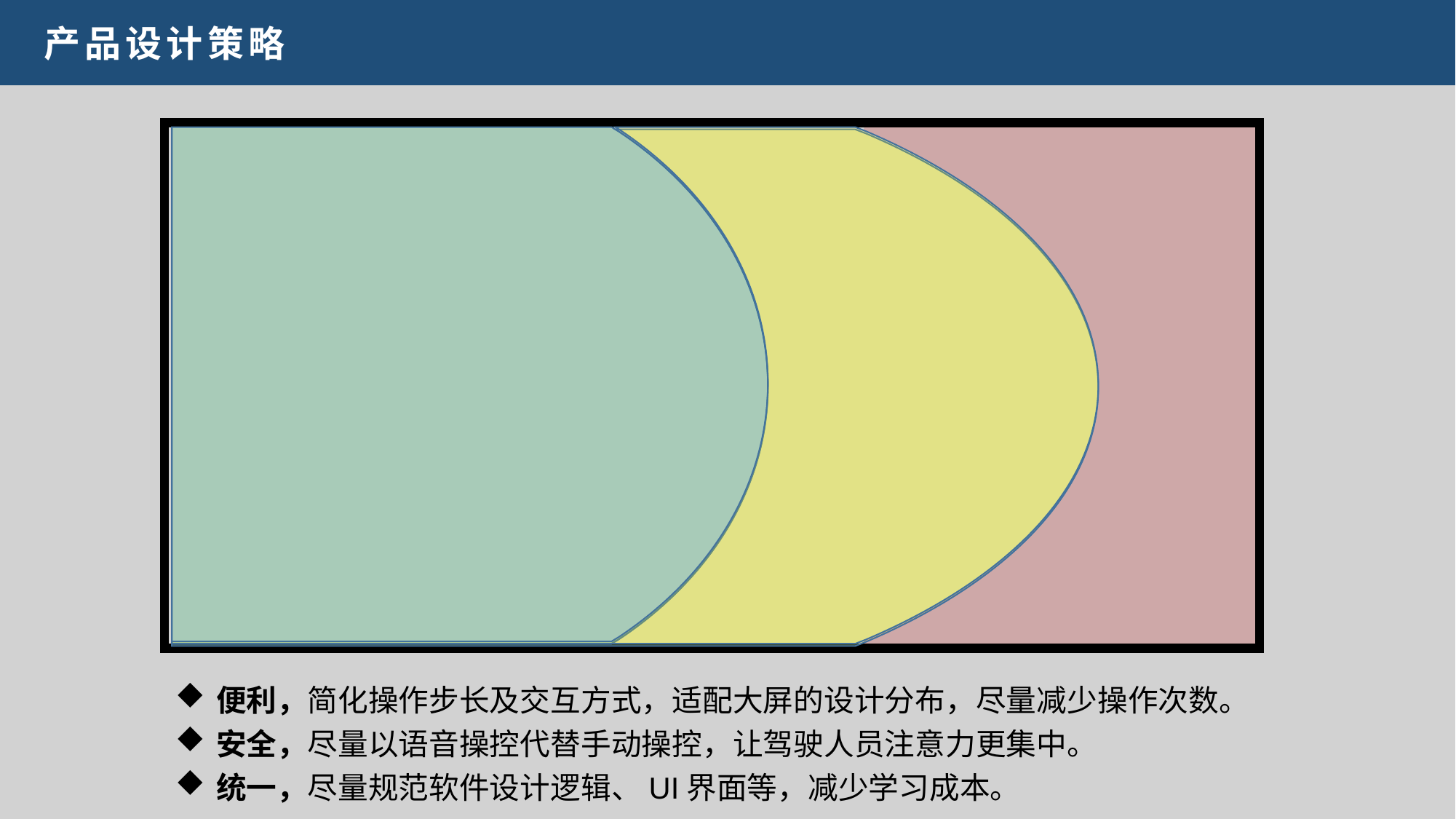

产品设计策略

便利，简化操作步长及交互方式，适配大屏的设计分布，尽量减少操作次数。
安全，尽量以语音操控代替手动操控，让驾驶人员注意力更集中。
统一，尽量规范软件设计逻辑、UI界面等，减少学习成本。